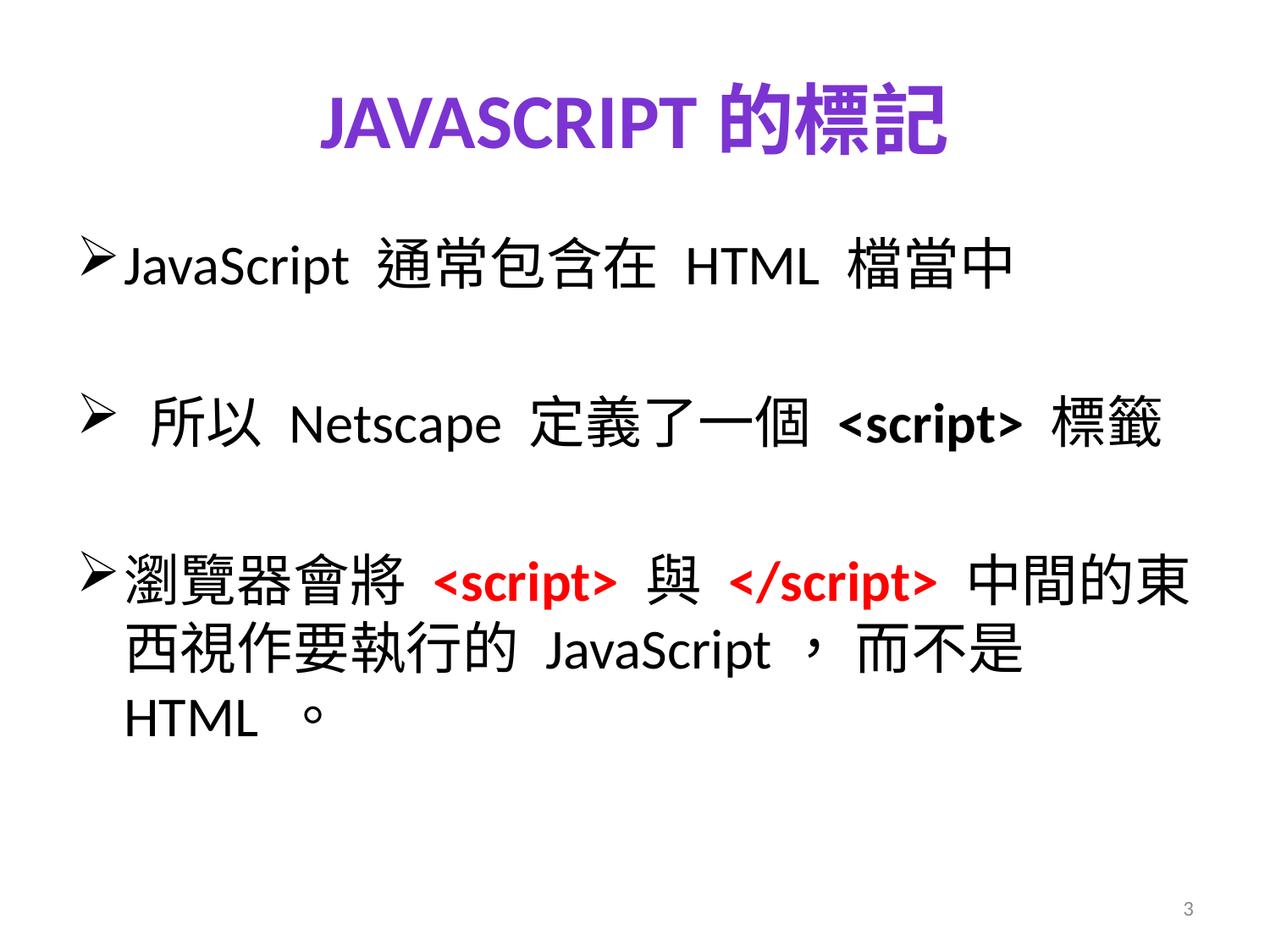

# JavaScript的標記
JavaScript 通常包含在 HTML 檔當中

 所以 Netscape 定義了一個 <script> 標籤

瀏覽器會將 <script> 與 </script> 中間的東西視作要執行的 JavaScript， 而不是HTML 。

3